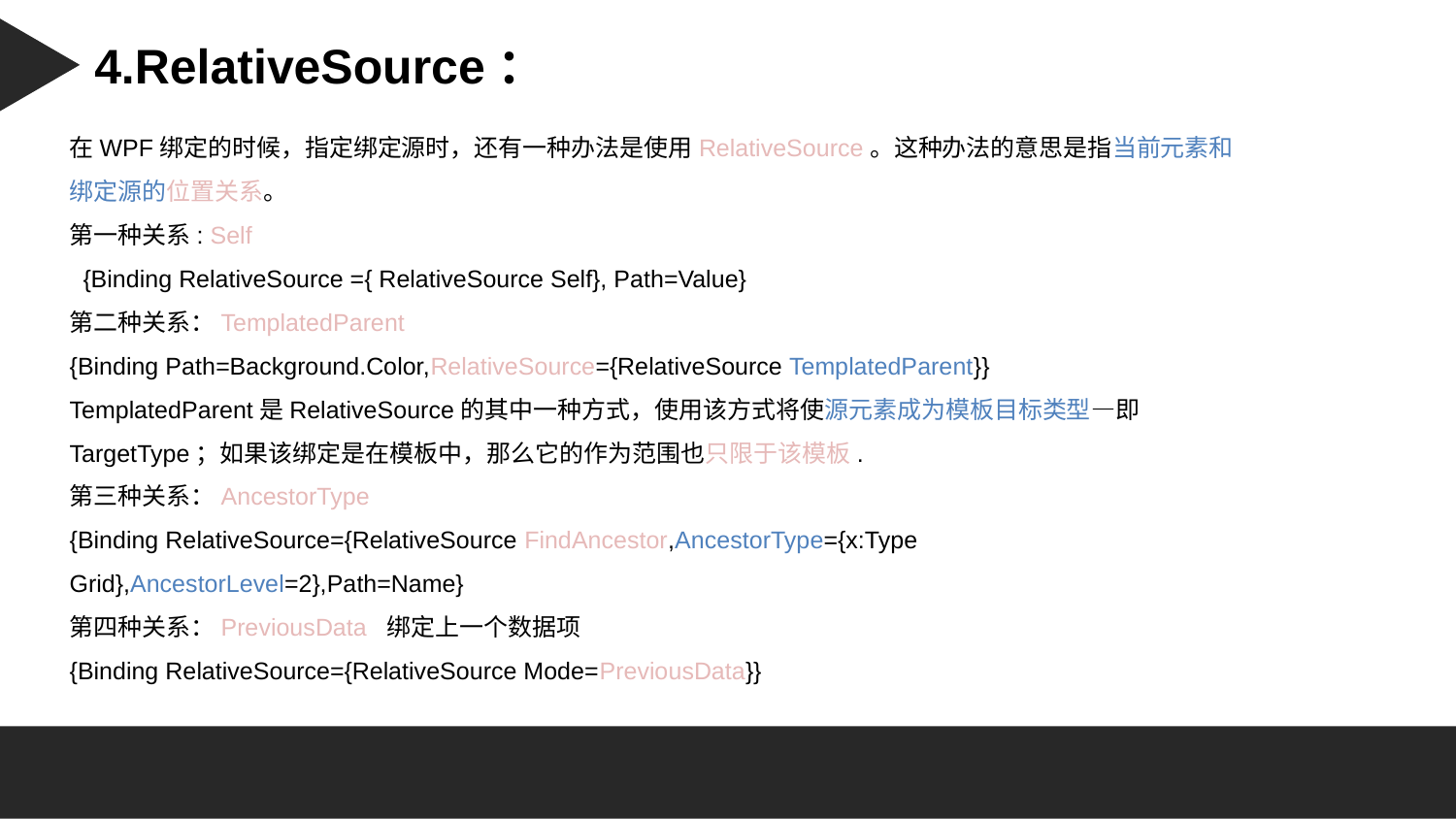

Character 字符串：

4.RelativeSource：
在WPF绑定的时候，指定绑定源时，还有一种办法是使用RelativeSource。这种办法的意思是指当前元素和绑定源的位置关系。
第一种关系: Self
  {Binding RelativeSource ={ RelativeSource Self}, Path=Value}
第二种关系：TemplatedParent
{Binding Path=Background.Color,RelativeSource={RelativeSource TemplatedParent}}
TemplatedParent是RelativeSource的其中一种方式，使用该方式将使源元素成为模板目标类型—即TargetType；如果该绑定是在模板中，那么它的作为范围也只限于该模板.
第三种关系：AncestorType
{Binding RelativeSource={RelativeSource FindAncestor,AncestorType={x:Type Grid},AncestorLevel=2},Path=Name}
第四种关系：PreviousData  绑定上一个数据项
{Binding RelativeSource={RelativeSource Mode=PreviousData}}